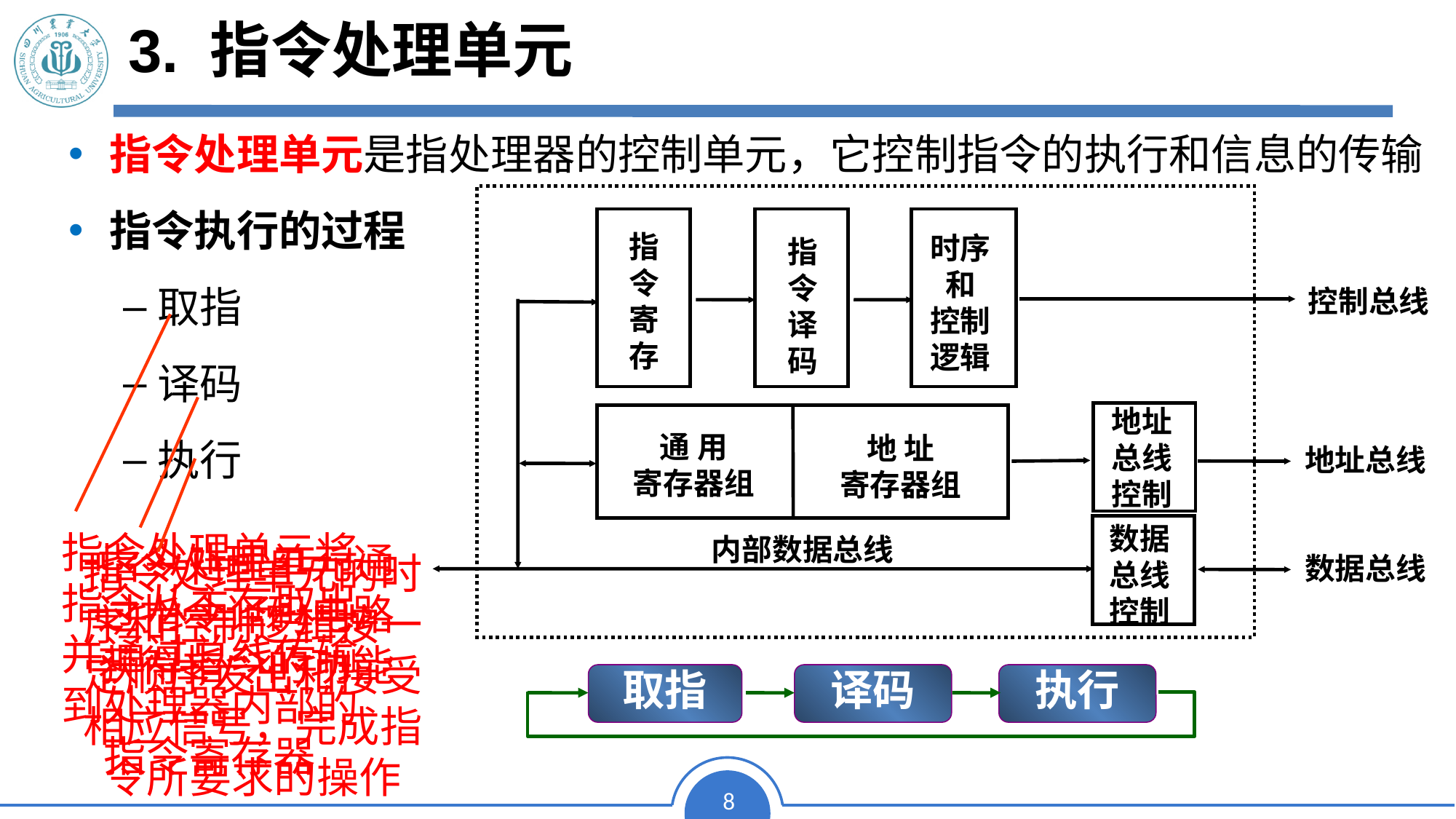

3. 指令处理单元
# 3. 指令处理单元
指令处理单元是指处理器的控制单元，它控制指令的执行和信息的传输
指令执行的过程
取指
译码
执行

指
令
寄
存
时序
和
控制
逻辑
指
令
译
码
控制总线

地址
总线
控制

通 用
寄存器组
地 址
寄存器组

地址总线

数据
总线
控制
内部数据总线
数据总线

指令处理单元通过指令译码电路获得指令的功能
指令处理单元将指令从主存取出，并通过总线传输到处理器内部的指令寄存器
指令处理单元的时序和控制逻辑按一定顺序发出和接受相应信号，完成指令所要求的操作
取指
译码
执行